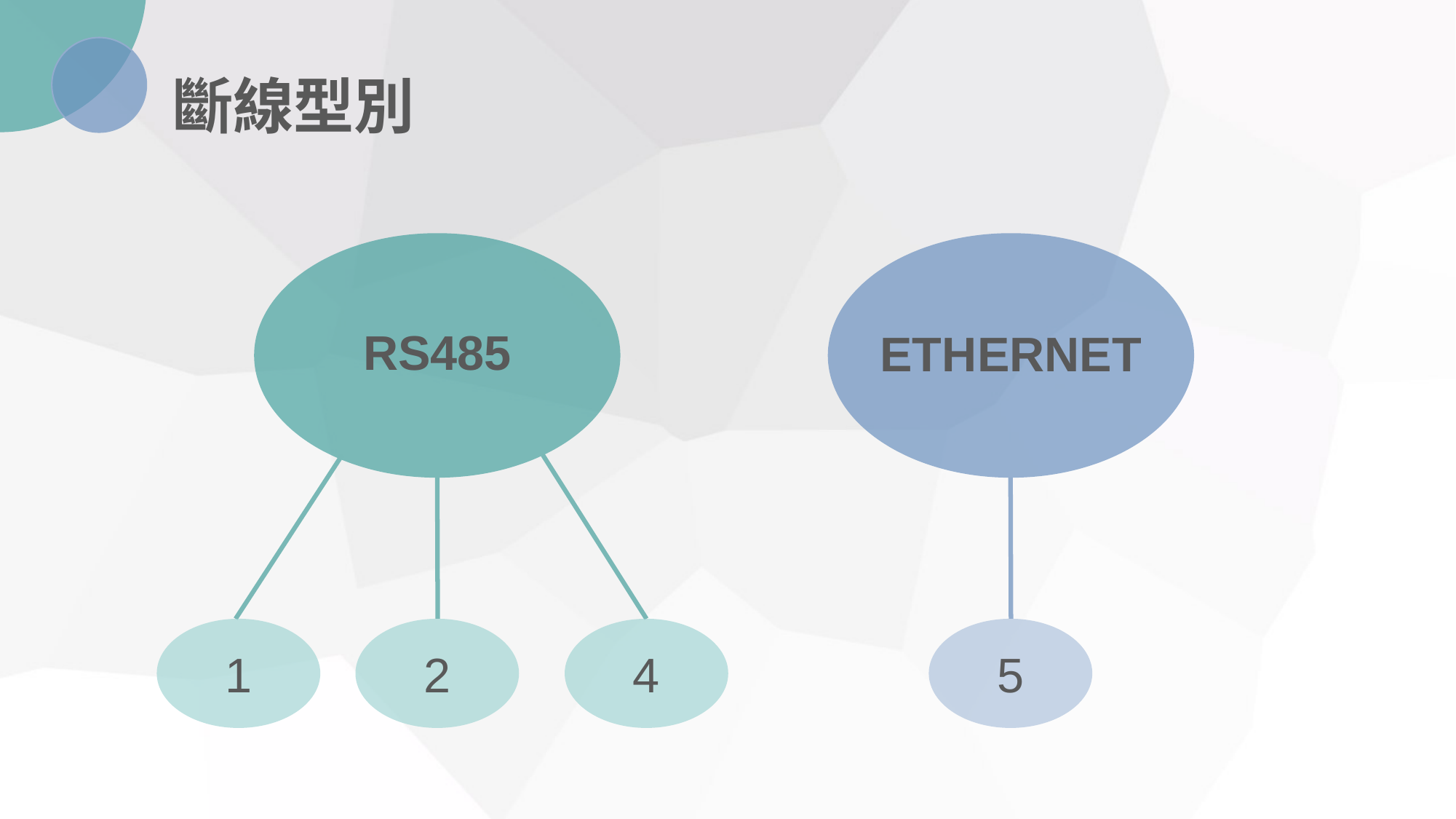

斷線型別

RS485
ETHERNET
1
2
4
5